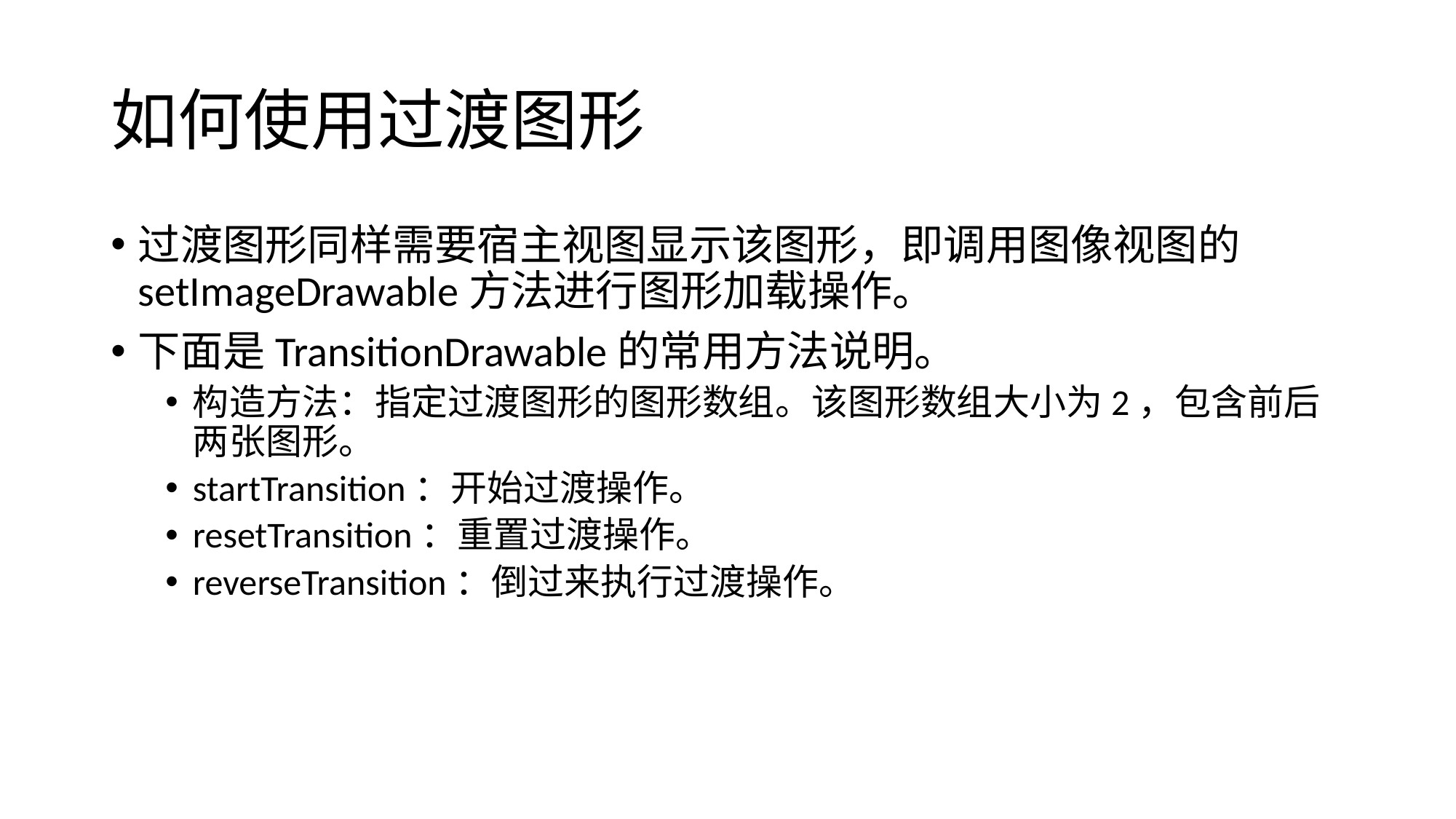

# 如何使用过渡图形
过渡图形同样需要宿主视图显示该图形，即调用图像视图的setImageDrawable方法进行图形加载操作。
下面是TransitionDrawable的常用方法说明。
构造方法：指定过渡图形的图形数组。该图形数组大小为2，包含前后两张图形。
startTransition：开始过渡操作。
resetTransition：重置过渡操作。
reverseTransition：倒过来执行过渡操作。